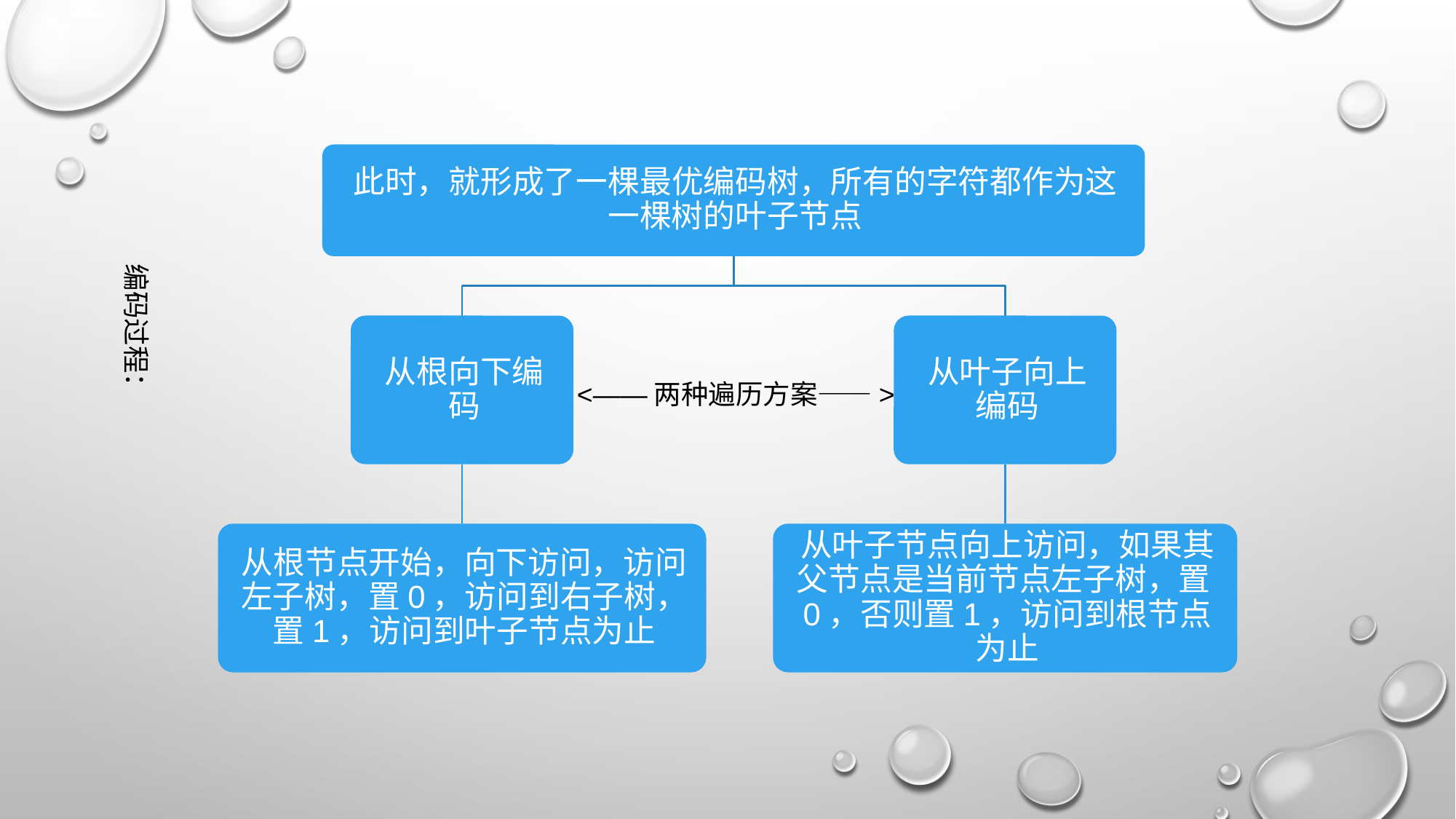

此时，就形成了一棵最优编码树，所有的字符都作为这一棵树的叶子节点
从根向下编码
从根节点开始，向下访问，访问左子树，置0，访问到右子树，置1，访问到叶子节点为止
从叶子向上编码
从叶子节点向上访问，如果其父节点是当前节点左子树，置0，否则置1，访问到根节点为止
编码过程：
<——两种遍历方案——>